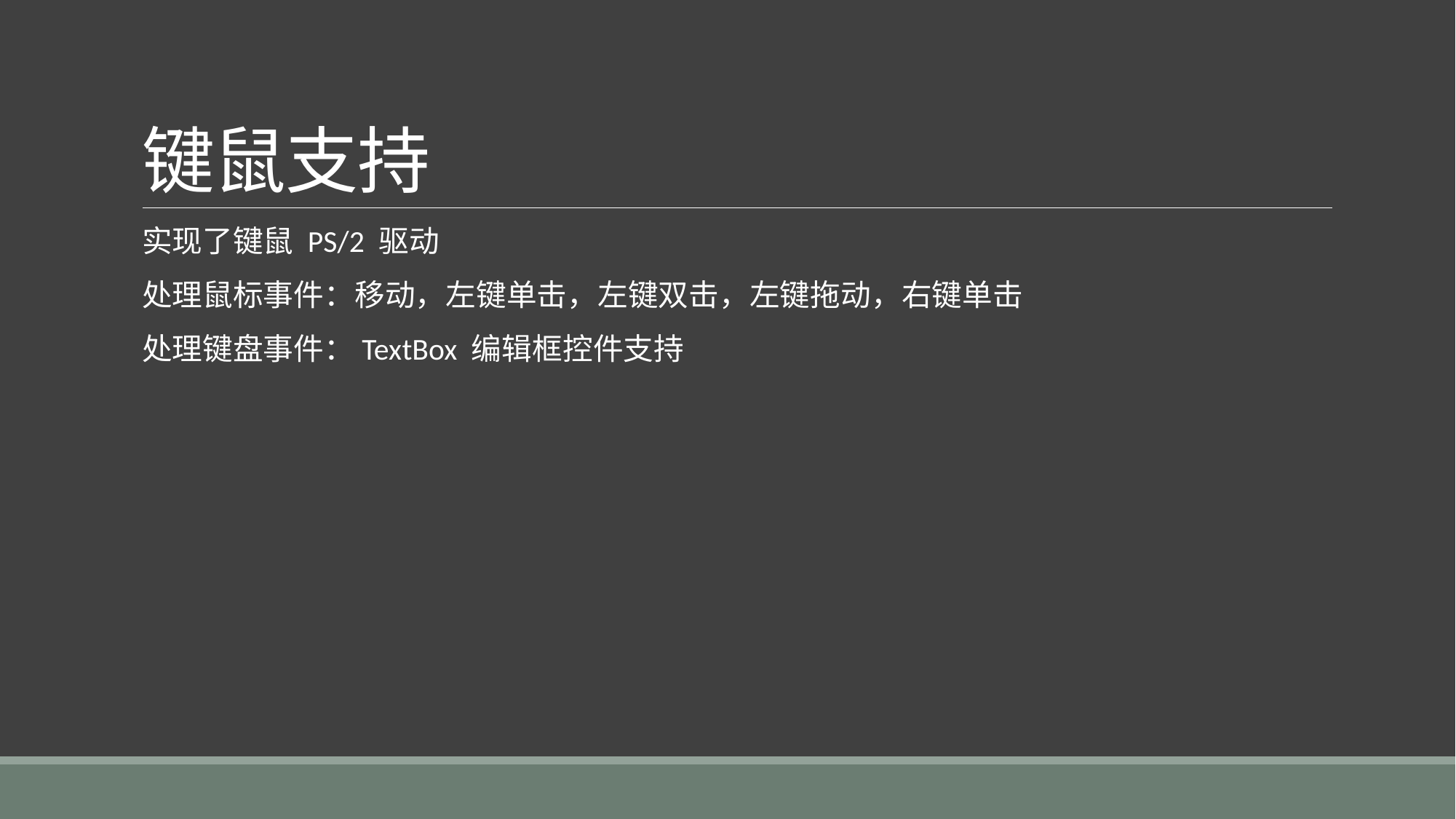

# 键鼠支持
实现了键鼠 PS/2 驱动
处理鼠标事件：移动，左键单击，左键双击，左键拖动，右键单击
处理键盘事件：TextBox 编辑框控件支持